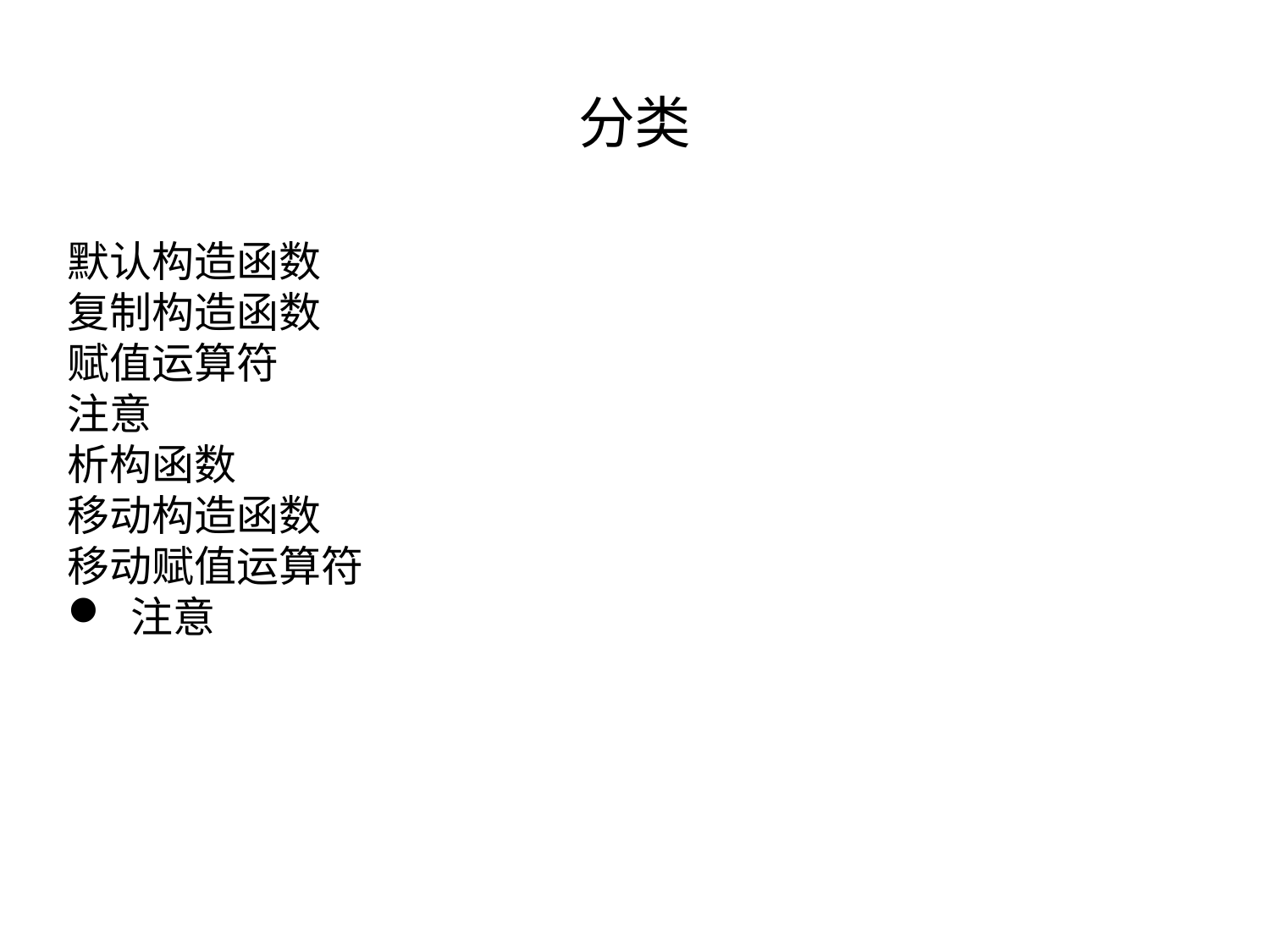

分类
默认构造函数
复制构造函数
赋值运算符
注意
析构函数
移动构造函数
移动赋值运算符
注意